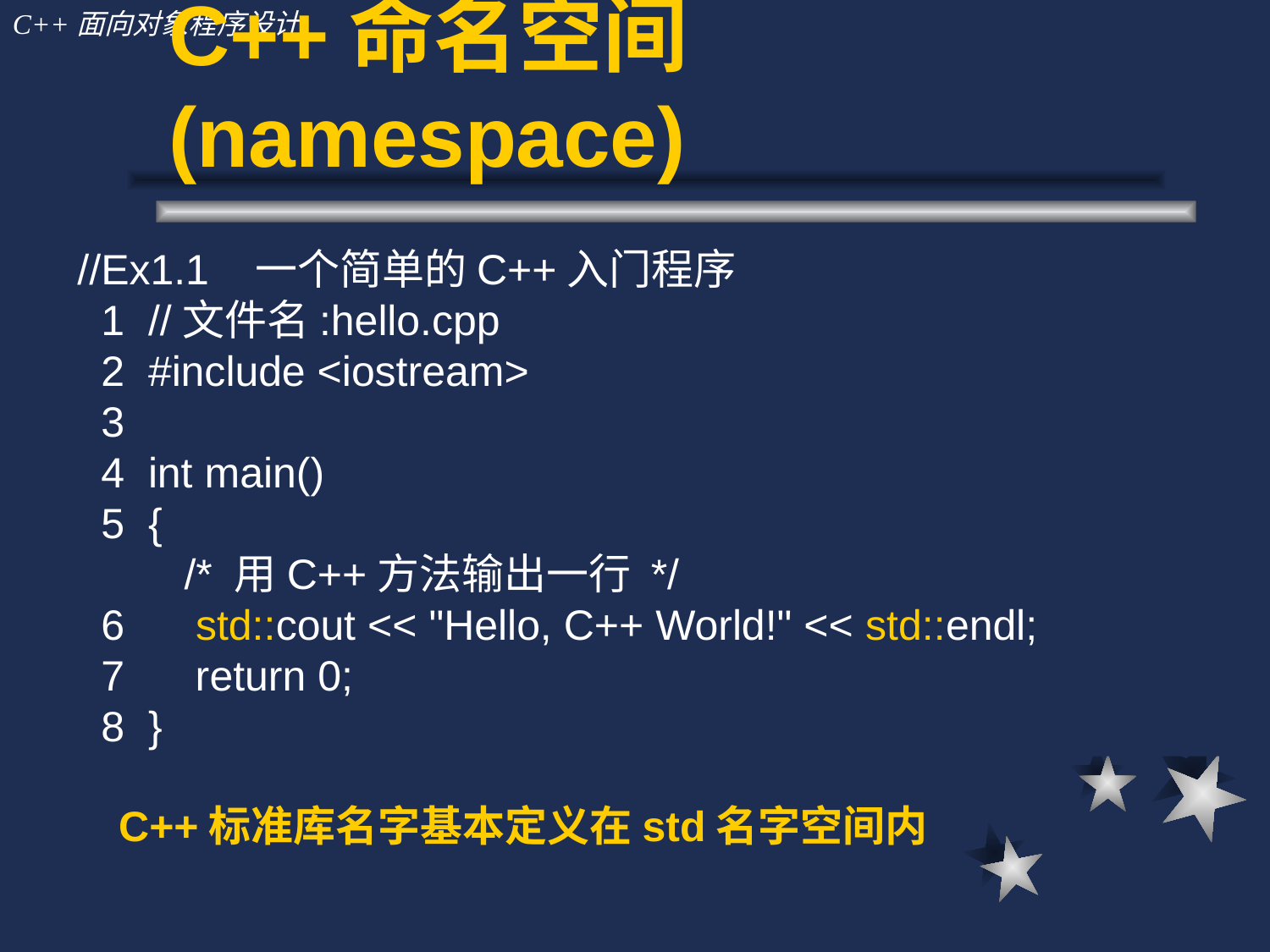

# C++命名空间(namespace)
//Ex1.1   一个简单的C++入门程序
  1  //文件名:hello.cpp
  2  #include <iostream>
  3
  4  int main()
  5  {
         /* 用C++方法输出一行 */
  6      std::cout << "Hello, C++ World!" << std::endl;
  7      return 0;
  8  }
C++标准库名字基本定义在std名字空间内
23